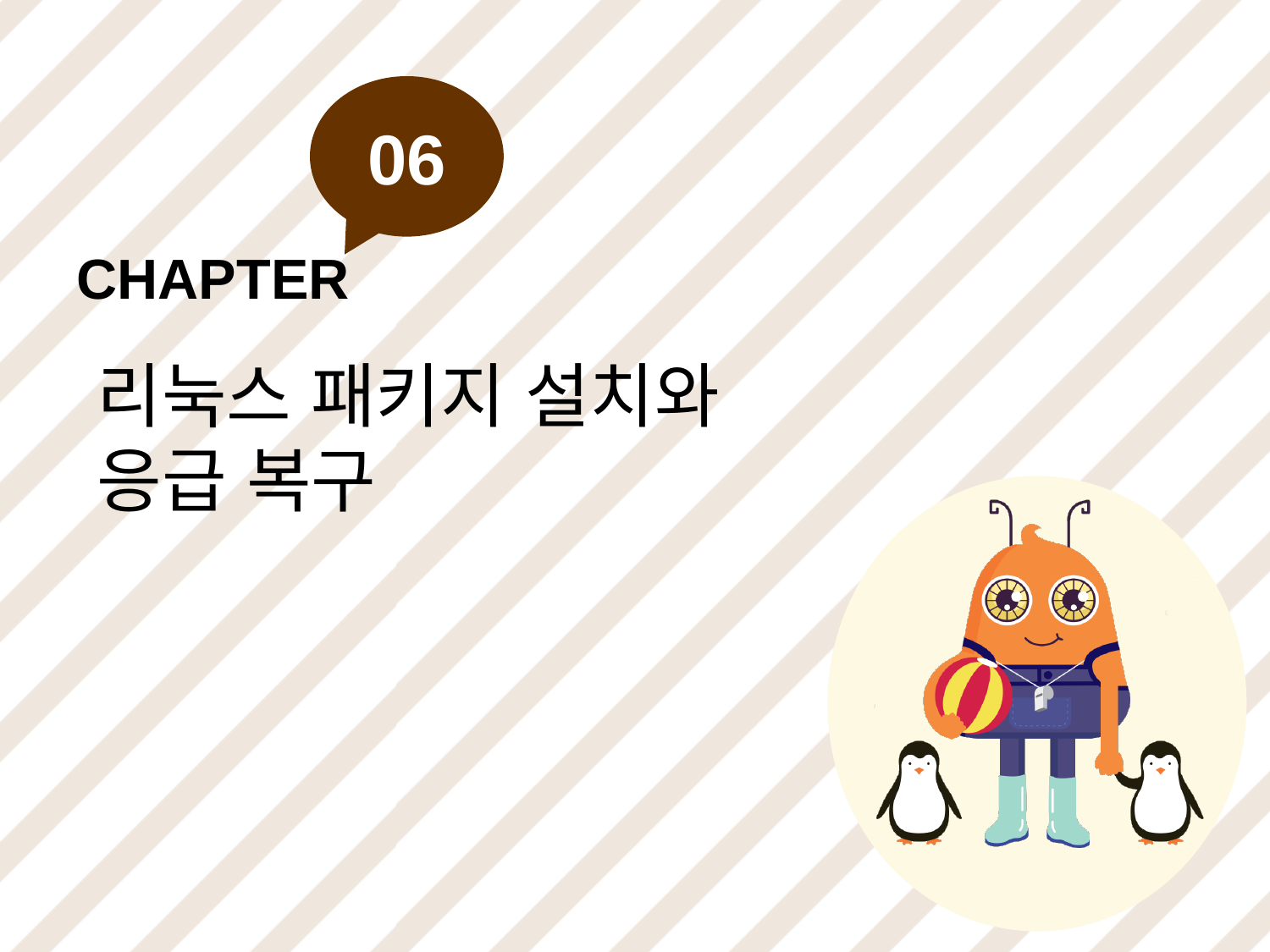

06
CHAPTER
리눅스 패키지 설치와
응급 복구